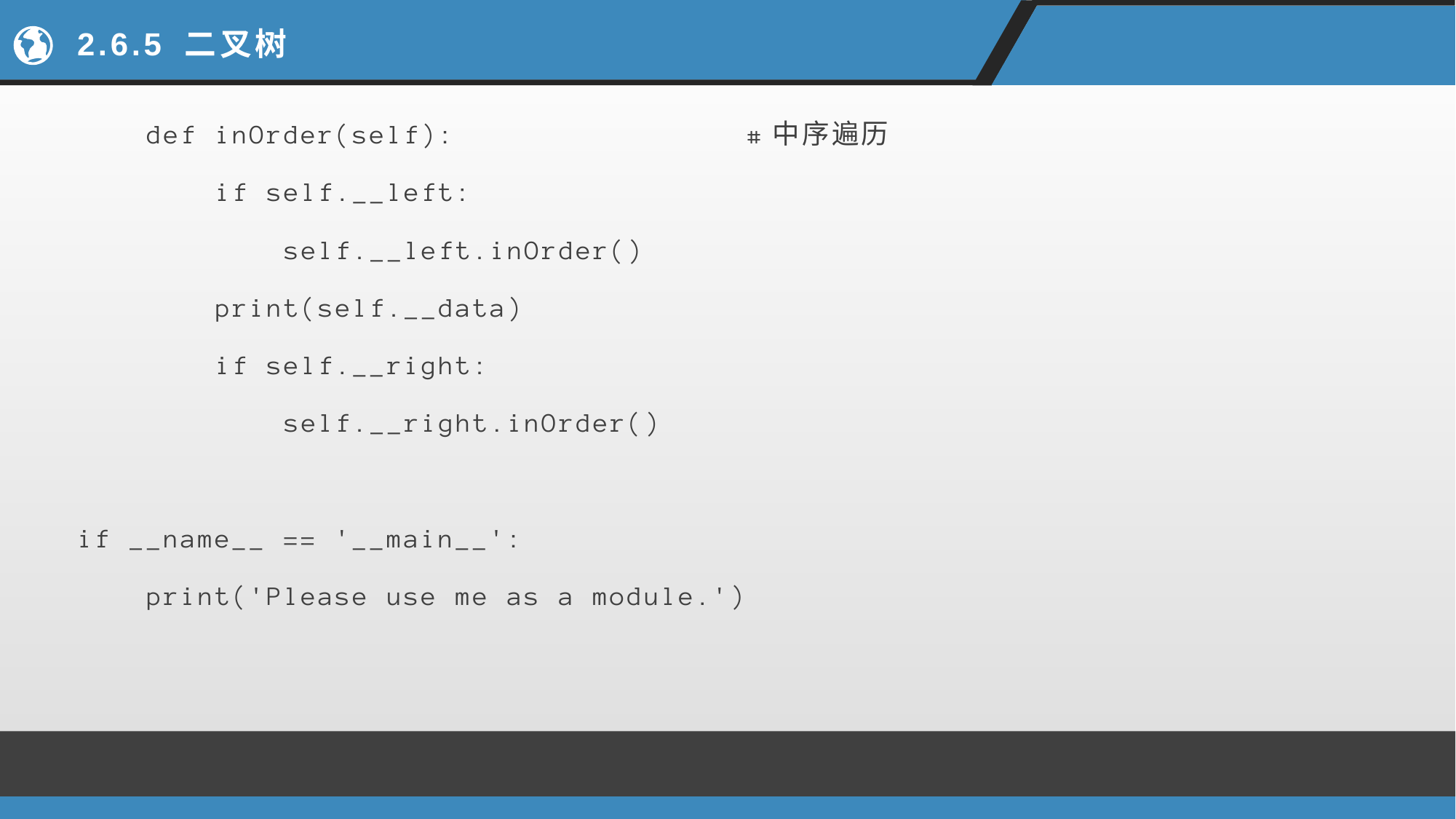

# 2.6.5 二叉树

    def inOrder(self):                 #中序遍历
        if self.__left:
            self.__left.inOrder()
        print(self.__data)
        if self.__right:
            self.__right.inOrder()

if __name__ == '__main__':
    print('Please use me as a module.')